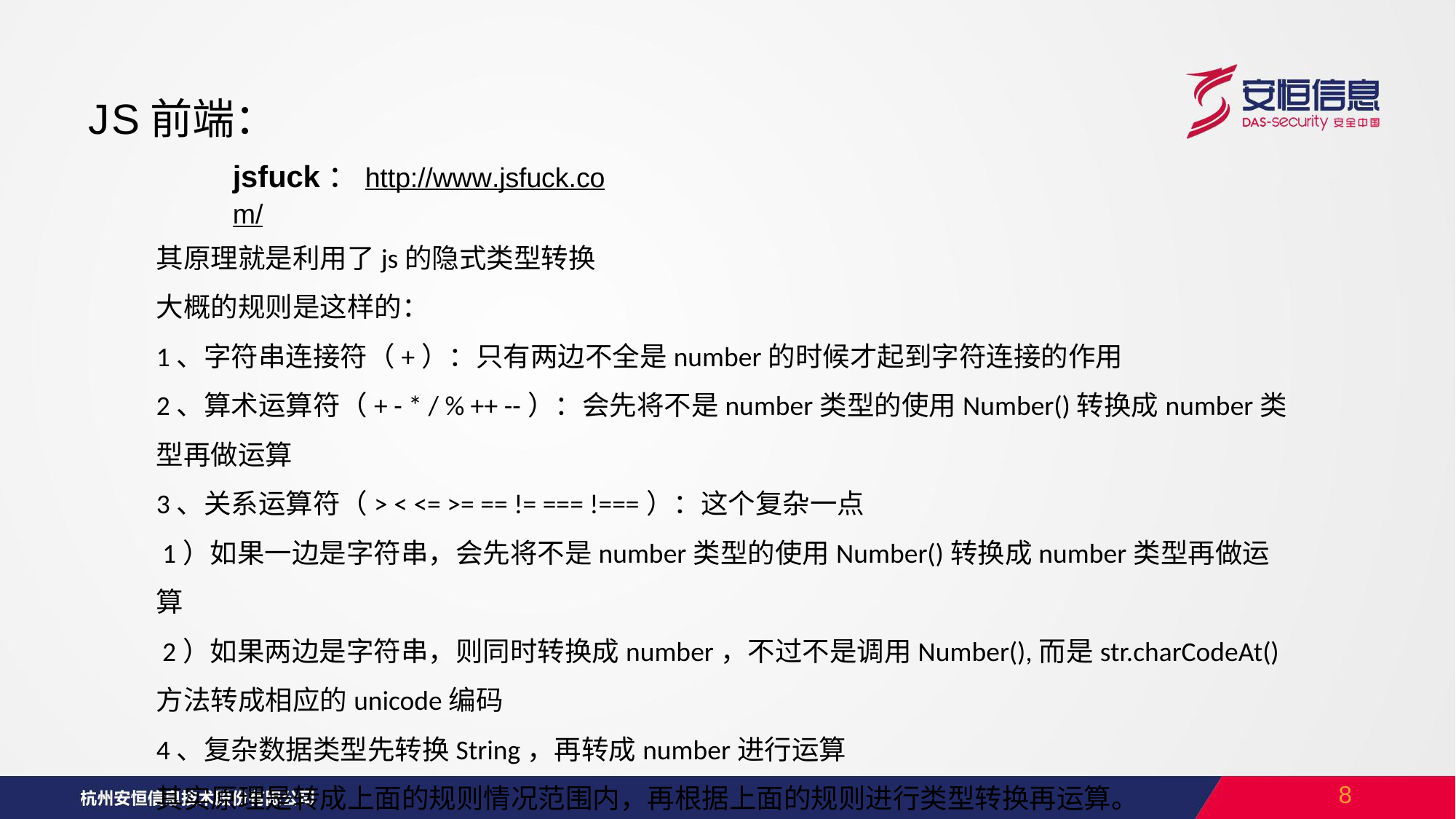

JS前端：
jsfuck：http://www.jsfuck.com/
其原理就是利用了js的隐式类型转换
大概的规则是这样的：
1、字符串连接符（+）：只有两边不全是number的时候才起到字符连接的作用
2、算术运算符（+ - * / % ++ --）：会先将不是number类型的使用Number()转换成number类型再做运算
3、关系运算符（> < <= >= == != === !===）：这个复杂一点
 1）如果一边是字符串，会先将不是number类型的使用Number()转换成number类型再做运算
 2）如果两边是字符串，则同时转换成number，不过不是调用Number(),而是str.charCodeAt()方法转成相应的unicode编码
4、复杂数据类型先转换String，再转成number进行运算
其实原理是转成上面的规则情况范围内，再根据上面的规则进行类型转换再运算。
8